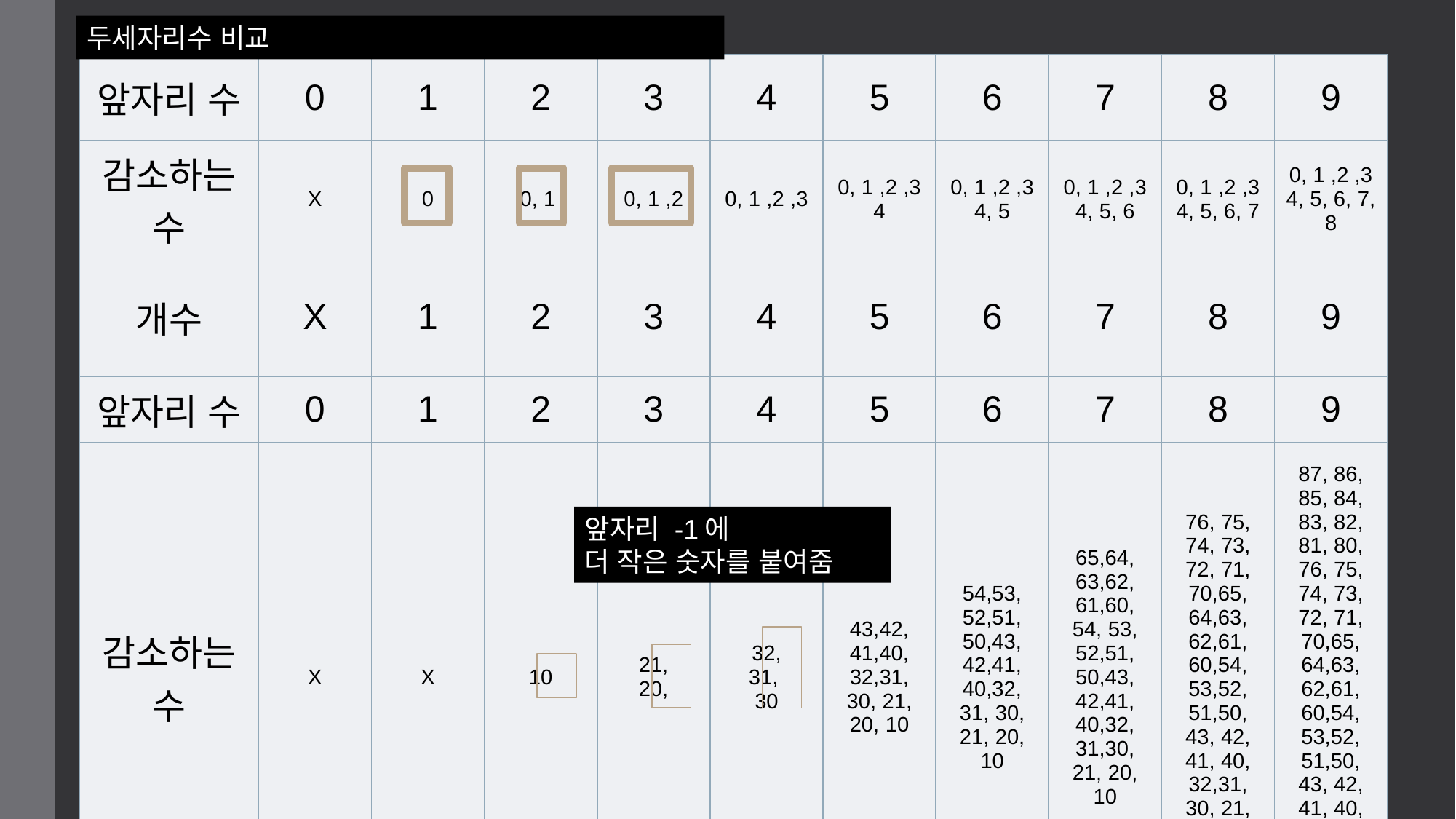

2번 문제 – 감소하는 수(1038 골드5)
두세자리수 비교
| 앞자리 수 | 0 | 1 | 2 | 3 | 4 | 5 | 6 | 7 | 8 | 9 |
| --- | --- | --- | --- | --- | --- | --- | --- | --- | --- | --- |
| 감소하는 수 | X | 0 | 0, 1 | 0, 1 ,2 | 0, 1 ,2 ,3 | 0, 1 ,2 ,3 4 | 0, 1 ,2 ,3 4, 5 | 0, 1 ,2 ,3 4, 5, 6 | 0, 1 ,2 ,3 4, 5, 6, 7 | 0, 1 ,2 ,3 4, 5, 6, 7, 8 |
| 개수 | X | 1 | 2 | 3 | 4 | 5 | 6 | 7 | 8 | 9 |

| 앞자리 수 | 0 | 1 | 2 | 3 | 4 | 5 | 6 | 7 | 8 | 9 |
| --- | --- | --- | --- | --- | --- | --- | --- | --- | --- | --- |
| 감소하는 수 | X | X | 10 | 21, 20, | 32, 31, 30 | 43,42, 41,40, 32,31, 30, 21, 20, 10 | 54,53, 52,51, 50,43, 42,41, 40,32, 31, 30, 21, 20, 10 | 65,64, 63,62, 61,60, 54, 53, 52,51, 50,43, 42,41, 40,32, 31,30, 21, 20, 10 | 76, 75, 74, 73, 72, 71, 70,65, 64,63, 62,61, 60,54, 53,52, 51,50, 43, 42, 41, 40, 32,31, 30, 21, 20, 10 | 87, 86, 85, 84, 83, 82, 81, 80, 76, 75, 74, 73, 72, 71, 70,65, 64,63, 62,61, 60,54, 53,52, 51,50, 43, 42, 41, 40, 32,31, 30, 21, 20, 10 |
| 개수 | X | X | 1 | 3 | 6 | 10 | 15 | 21 | 28 | 36 |
앞자리 -1에
더 작은 숫자를 붙여줌